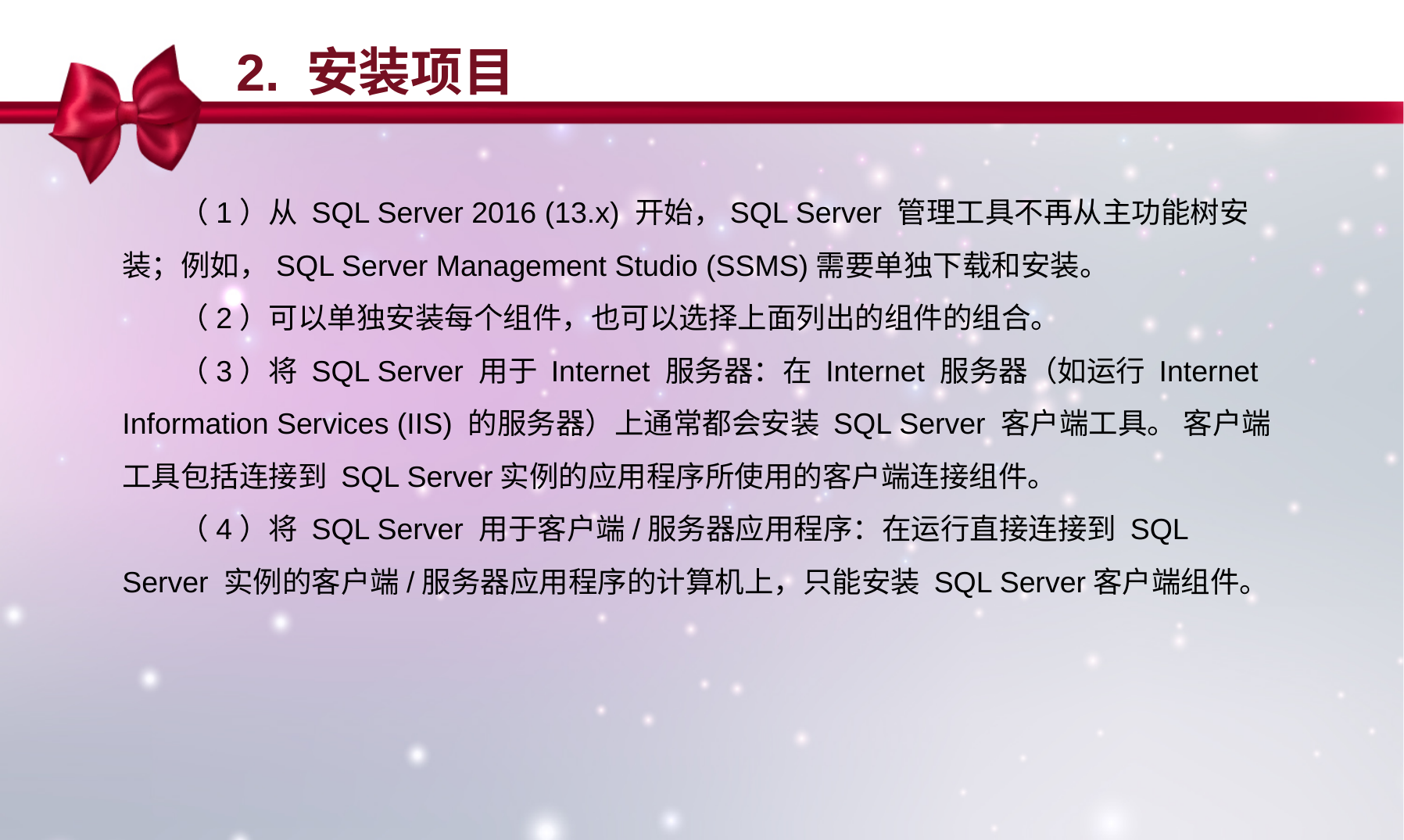

2. 安装项目
（1）从 SQL Server 2016 (13.x) 开始，SQL Server 管理工具不再从主功能树安装；例如，SQL Server Management Studio (SSMS)需要单独下载和安装。
（2）可以单独安装每个组件，也可以选择上面列出的组件的组合。
（3）将 SQL Server 用于 Internet 服务器：在 Internet 服务器（如运行 Internet Information Services (IIS) 的服务器）上通常都会安装 SQL Server 客户端工具。 客户端工具包括连接到 SQL Server实例的应用程序所使用的客户端连接组件。
（4）将 SQL Server 用于客户端/服务器应用程序：在运行直接连接到 SQL Server 实例的客户端/服务器应用程序的计算机上，只能安装 SQL Server客户端组件。